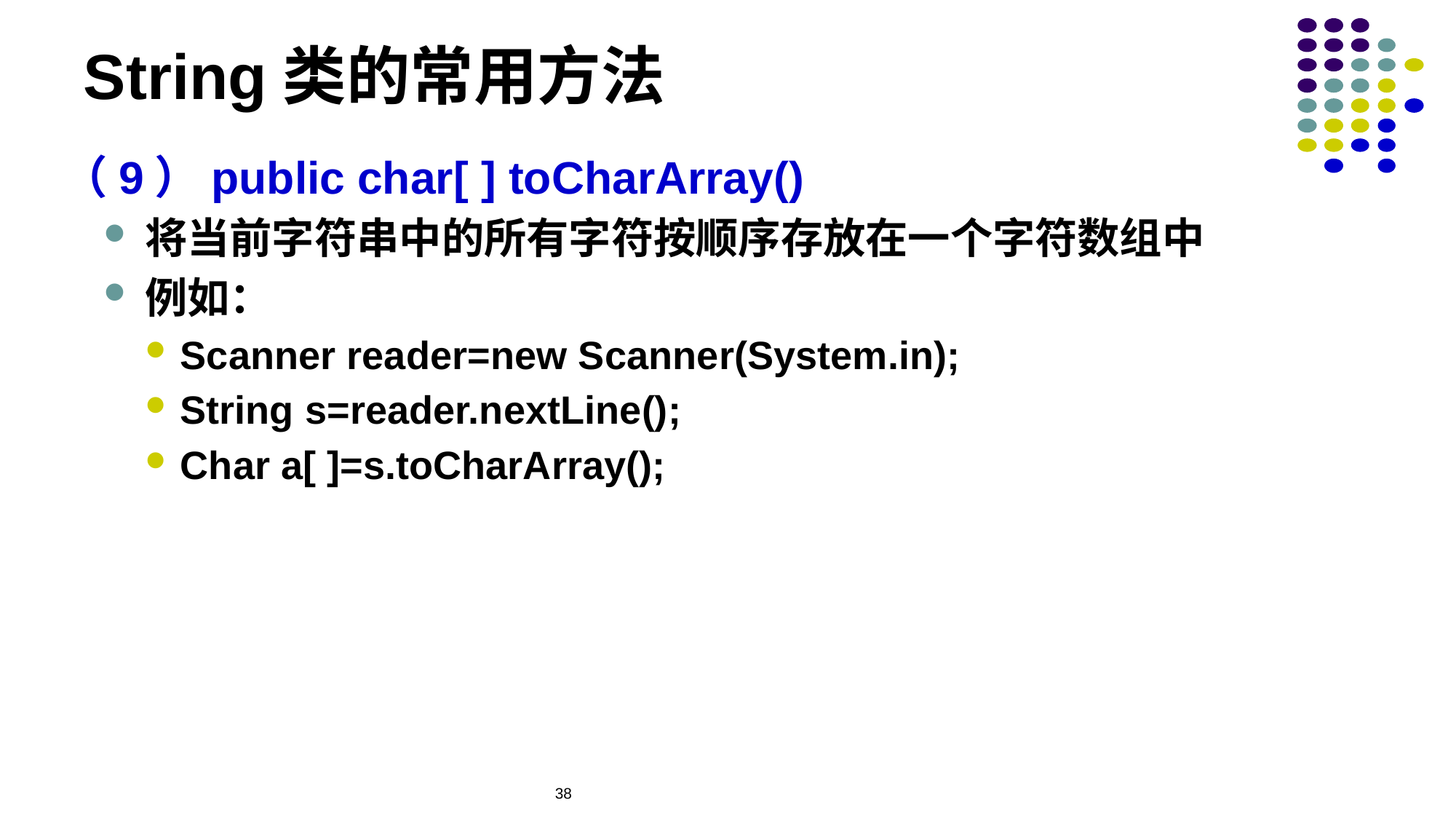

# String类的常用方法
（9）public char[ ] toCharArray()
将当前字符串中的所有字符按顺序存放在一个字符数组中
例如：
Scanner reader=new Scanner(System.in);
String s=reader.nextLine();
Char a[ ]=s.toCharArray();
38